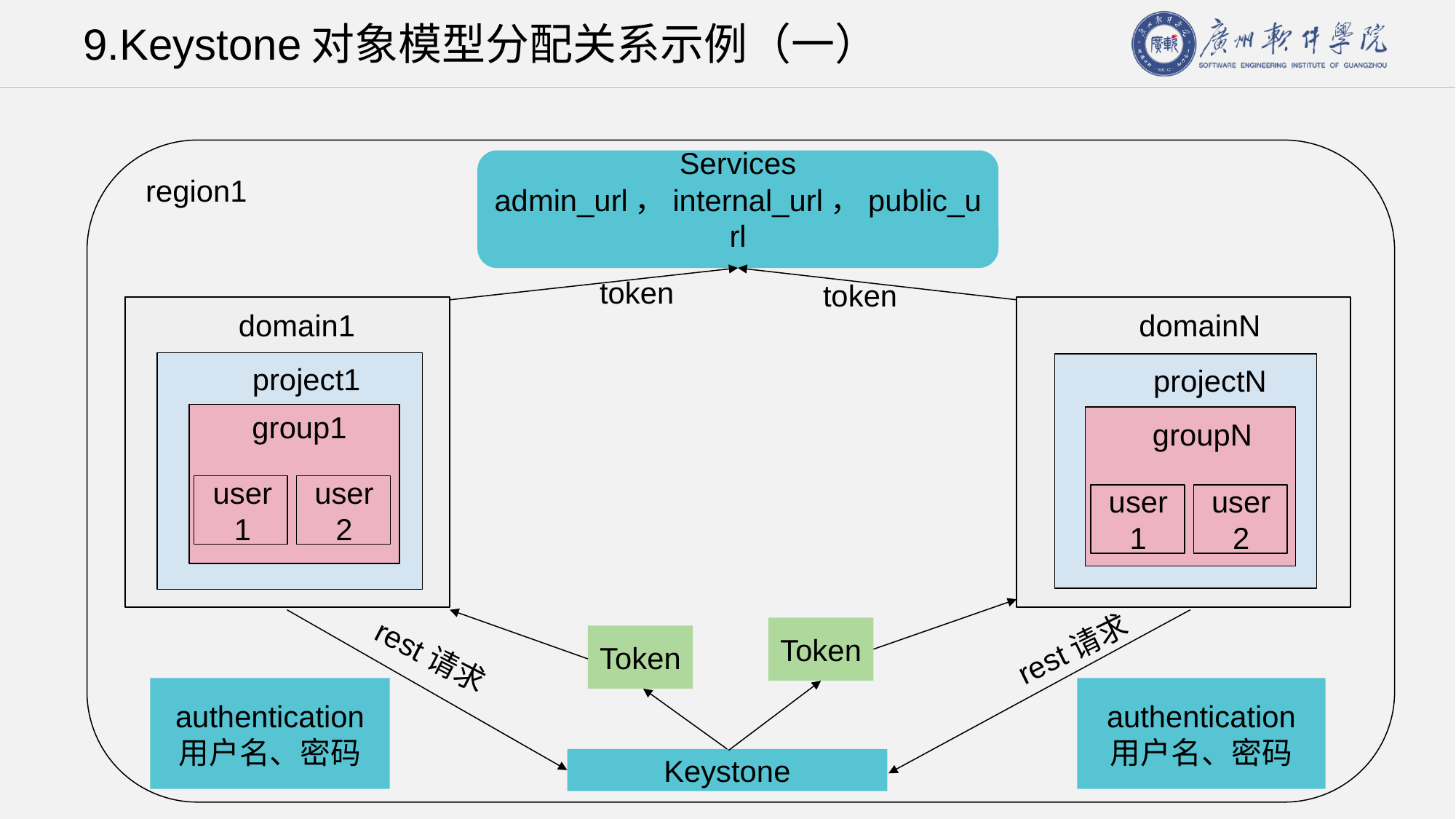

# 9.Keystone对象模型分配关系示例（一）

Services
admin_url，internal_url，public_url

domain1
domainN

project1
projectN
group1

groupN
user1
user2

user1
user2

Token
Token
authentication
用户名、密码
authentication
用户名、密码
Keystone
region1
token
token
rest请求
rest请求